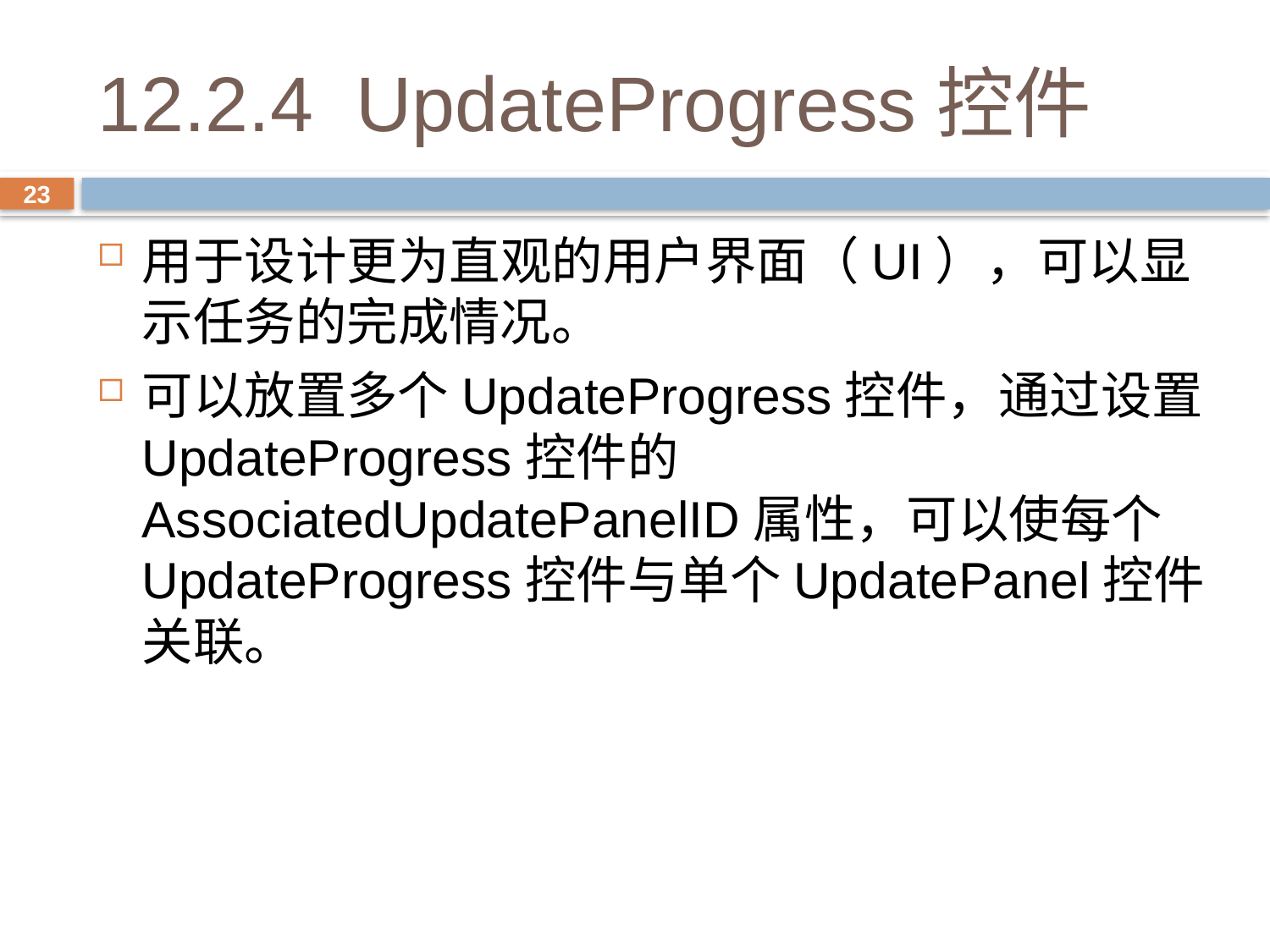

# 12.2.4  UpdateProgress控件
23
用于设计更为直观的用户界面（UI），可以显示任务的完成情况。
可以放置多个UpdateProgress控件，通过设置UpdateProgress控件的AssociatedUpdatePanelID属性，可以使每个UpdateProgress控件与单个UpdatePanel控件关联。